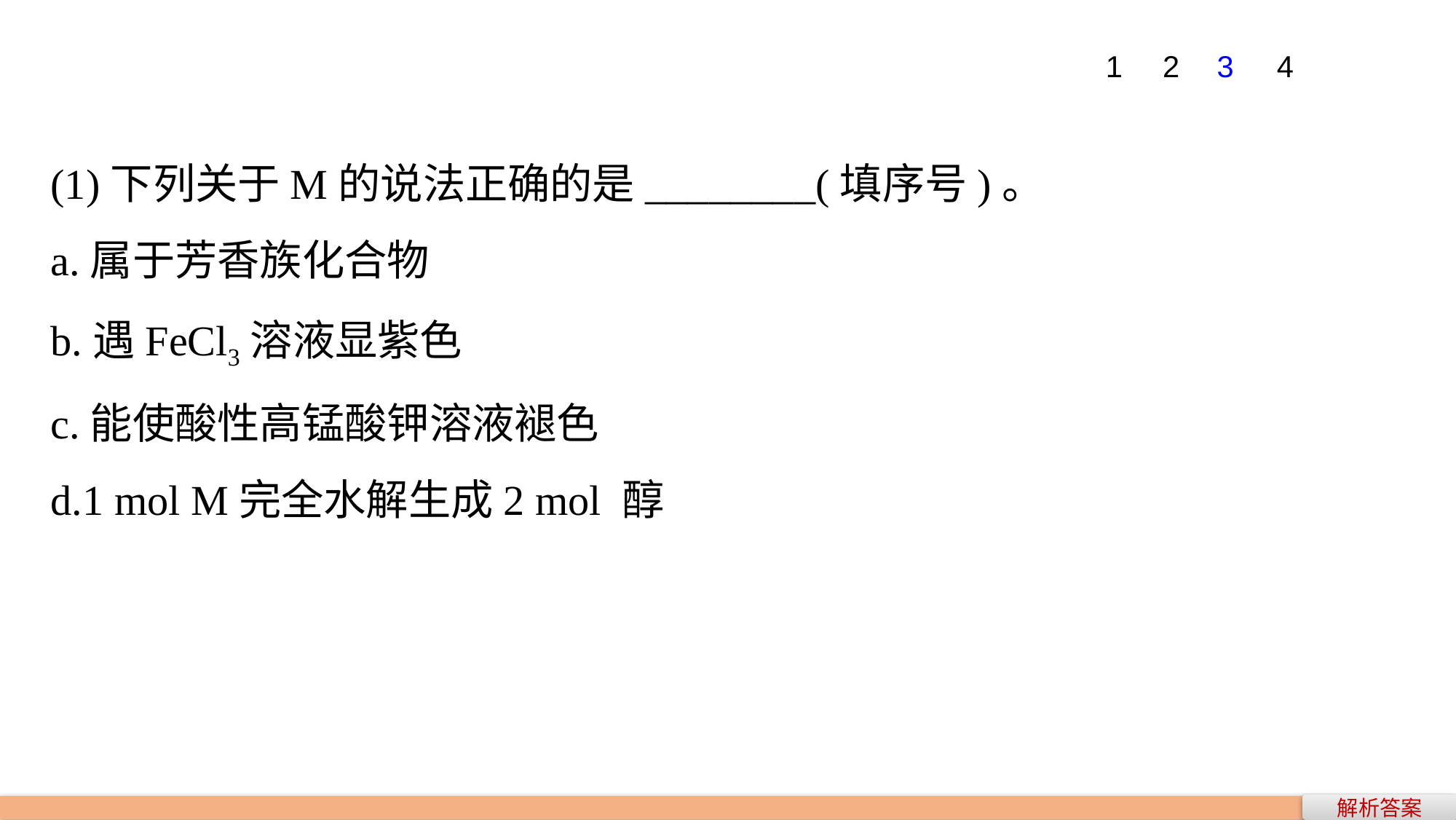

1
2
3
4
(1)下列关于M的说法正确的是________(填序号)。
a.属于芳香族化合物
b.遇FeCl3溶液显紫色
c.能使酸性高锰酸钾溶液褪色
d.1 mol M完全水解生成2 mol 醇
解析答案